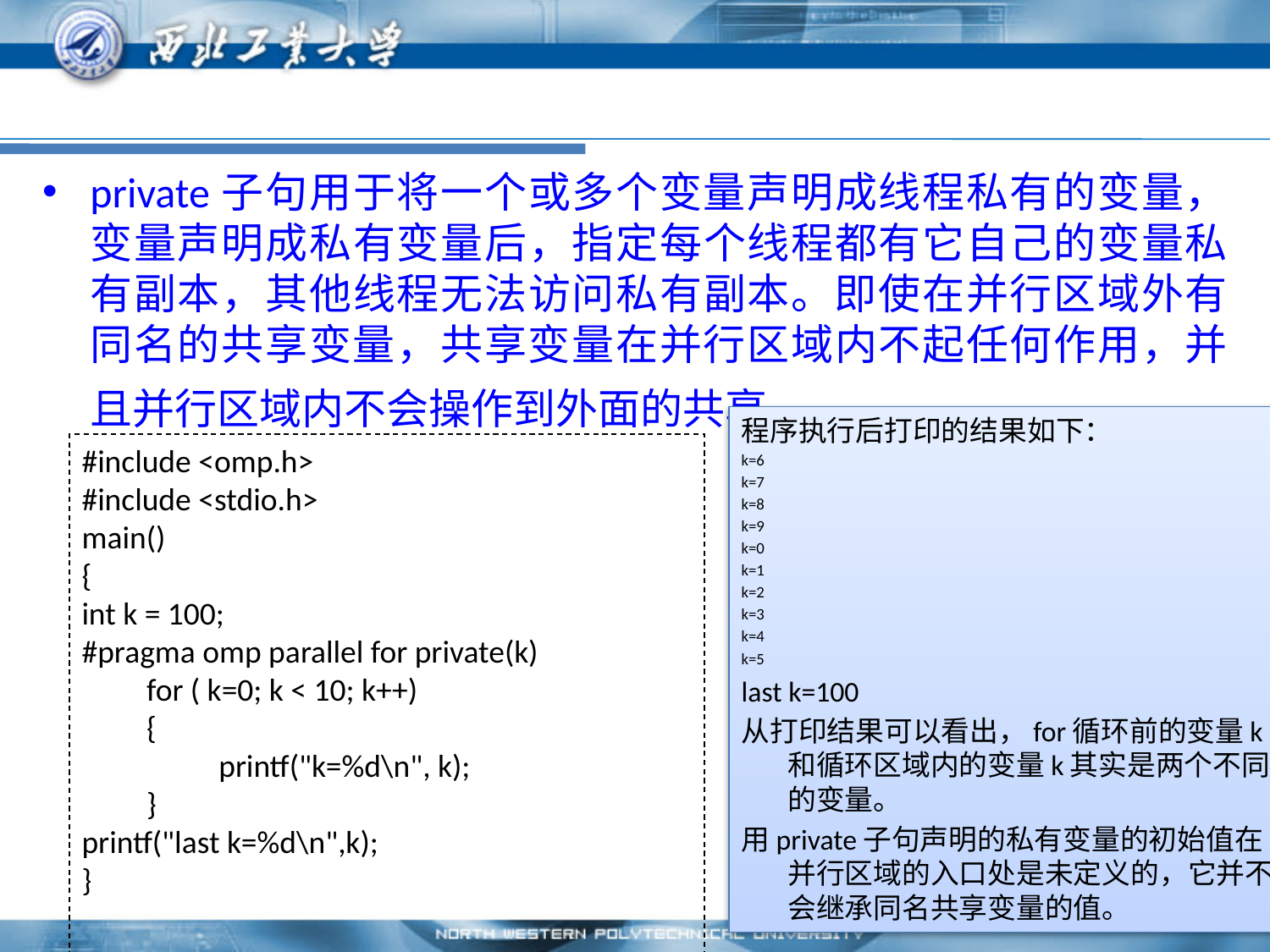

#
private子句用于将一个或多个变量声明成线程私有的变量，变量声明成私有变量后，指定每个线程都有它自己的变量私有副本，其他线程无法访问私有副本。即使在并行区域外有同名的共享变量，共享变量在并行区域内不起任何作用，并且并行区域内不会操作到外面的共享。

程序执行后打印的结果如下：
k=6
k=7
k=8
k=9
k=0
k=1
k=2
k=3
k=4
k=5
last k=100
从打印结果可以看出，for循环前的变量k和循环区域内的变量k其实是两个不同的变量。
用private子句声明的私有变量的初始值在并行区域的入口处是未定义的，它并不会继承同名共享变量的值。

#include <omp.h>
#include <stdio.h>
main()
{
int k = 100;
#pragma omp parallel for private(k)
         for ( k=0; k < 10; k++)
         {
                   printf("k=%d\n", k);
         }
printf("last k=%d\n",k);
}